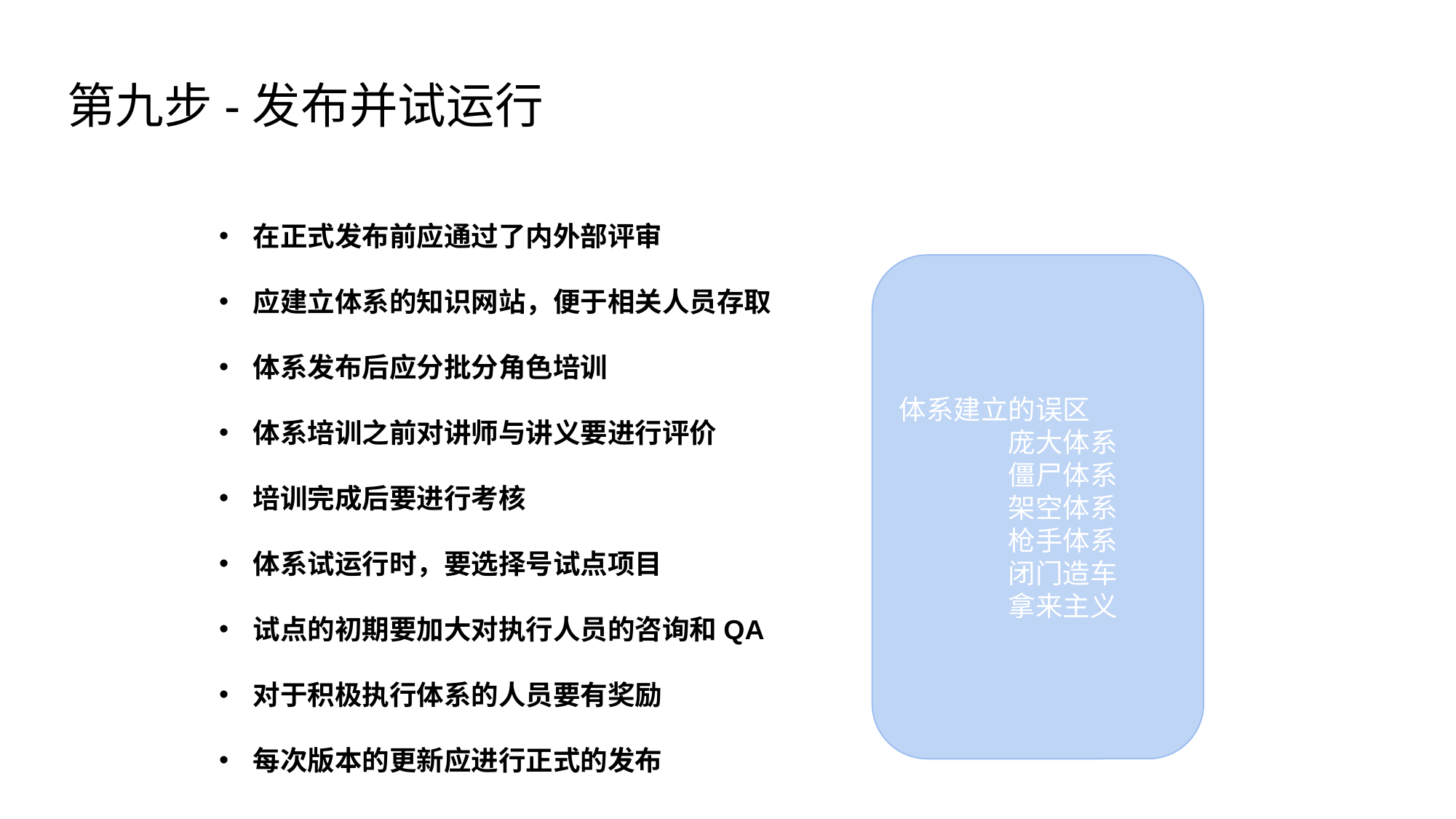

第九步-发布并试运行
在正式发布前应通过了内外部评审
应建立体系的知识网站，便于相关人员存取
体系发布后应分批分角色培训
体系培训之前对讲师与讲义要进行评价
培训完成后要进行考核
体系试运行时，要选择号试点项目
试点的初期要加大对执行人员的咨询和QA
对于积极执行体系的人员要有奖励
每次版本的更新应进行正式的发布
体系建立的误区
	庞大体系
	僵尸体系
	架空体系
	枪手体系	闭门造车	拿来主义